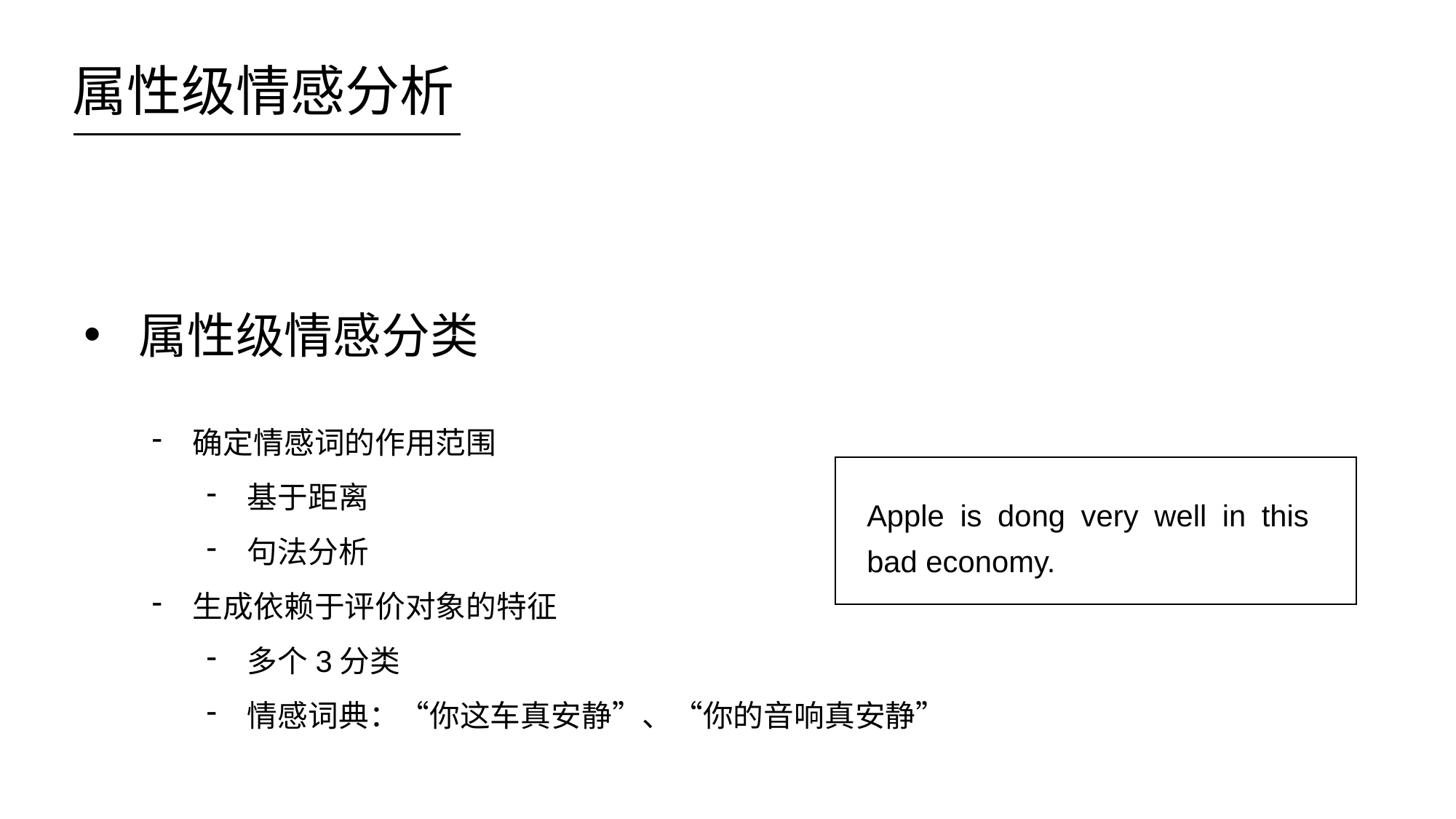

属性级情感分析
属性级情感分类
确定情感词的作用范围
基于距离
句法分析
生成依赖于评价对象的特征
多个3分类
情感词典：“你这车真安静”、“你的音响真安静”

Apple is dong very well in this bad economy.